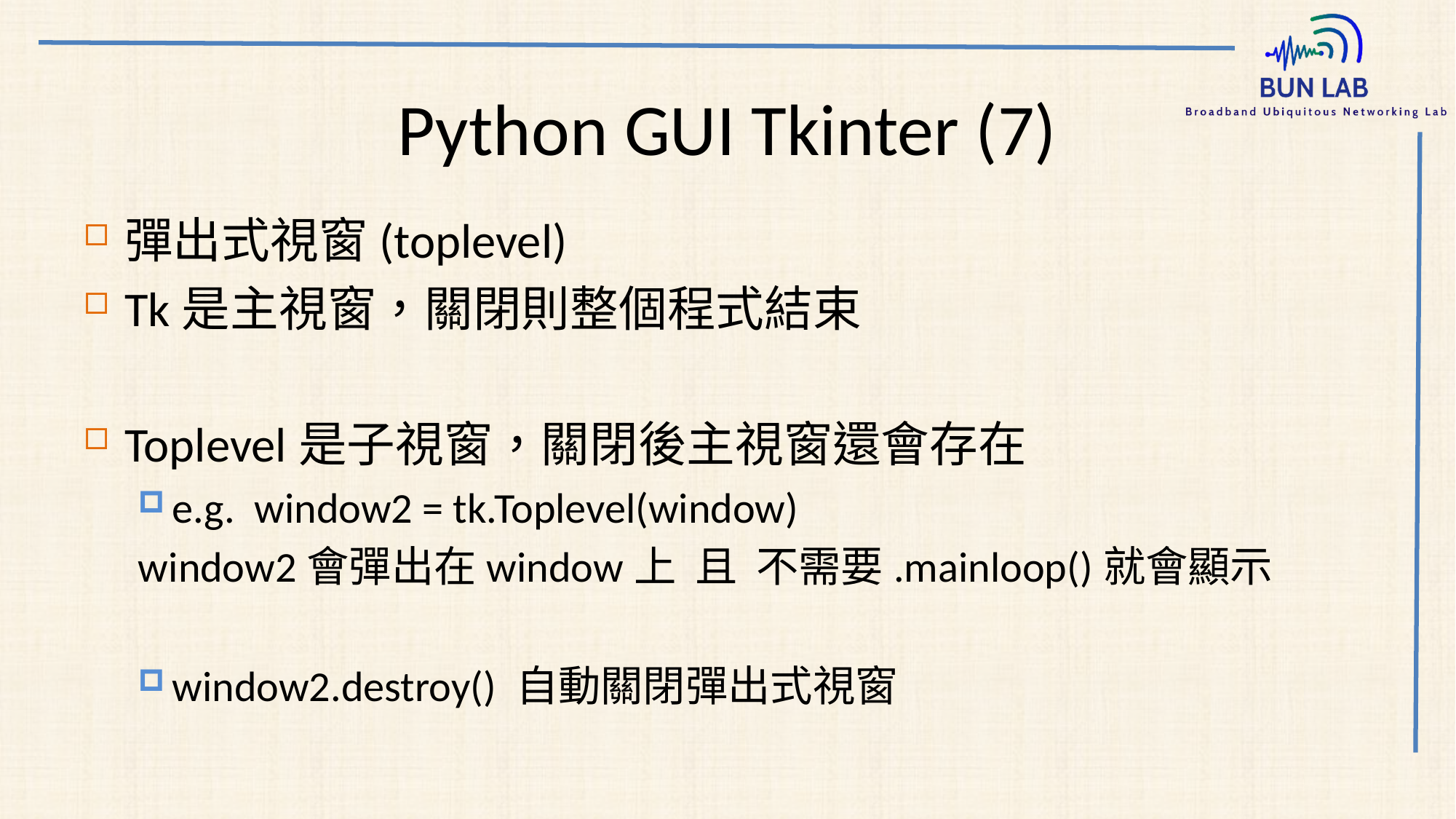

# Python GUI Tkinter (7)
彈出式視窗(toplevel)
Tk是主視窗，關閉則整個程式結束

Toplevel是子視窗，關閉後主視窗還會存在
e.g.  window2 = tk.Toplevel(window)
window2會彈出在window上  且  不需要.mainloop()就會顯示

window2.destroy() 自動關閉彈出式視窗